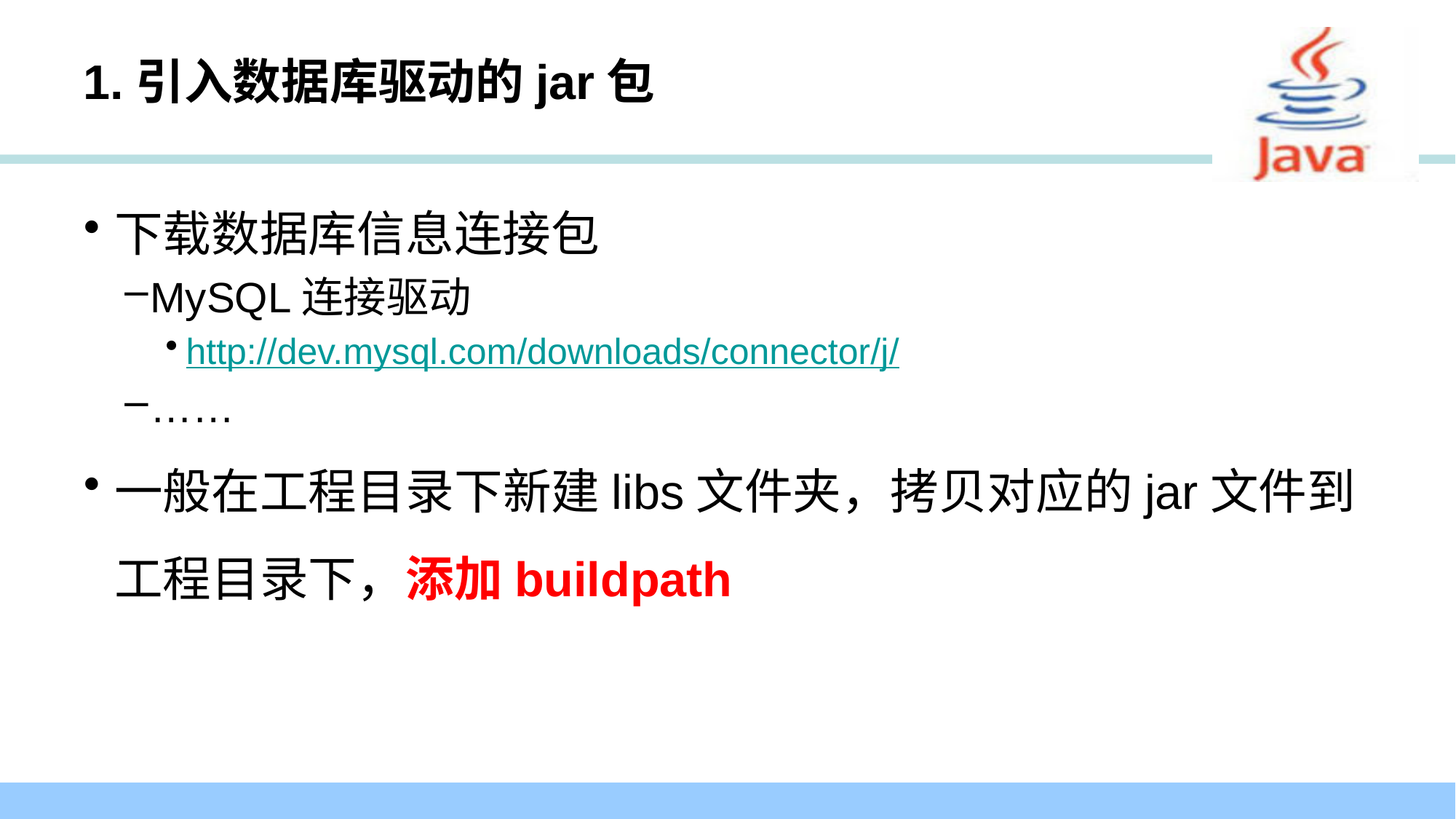

# 1.引入数据库驱动的jar包
下载数据库信息连接包
MySQL连接驱动
http://dev.mysql.com/downloads/connector/j/
……
一般在工程目录下新建libs文件夹，拷贝对应的jar文件到工程目录下，添加buildpath